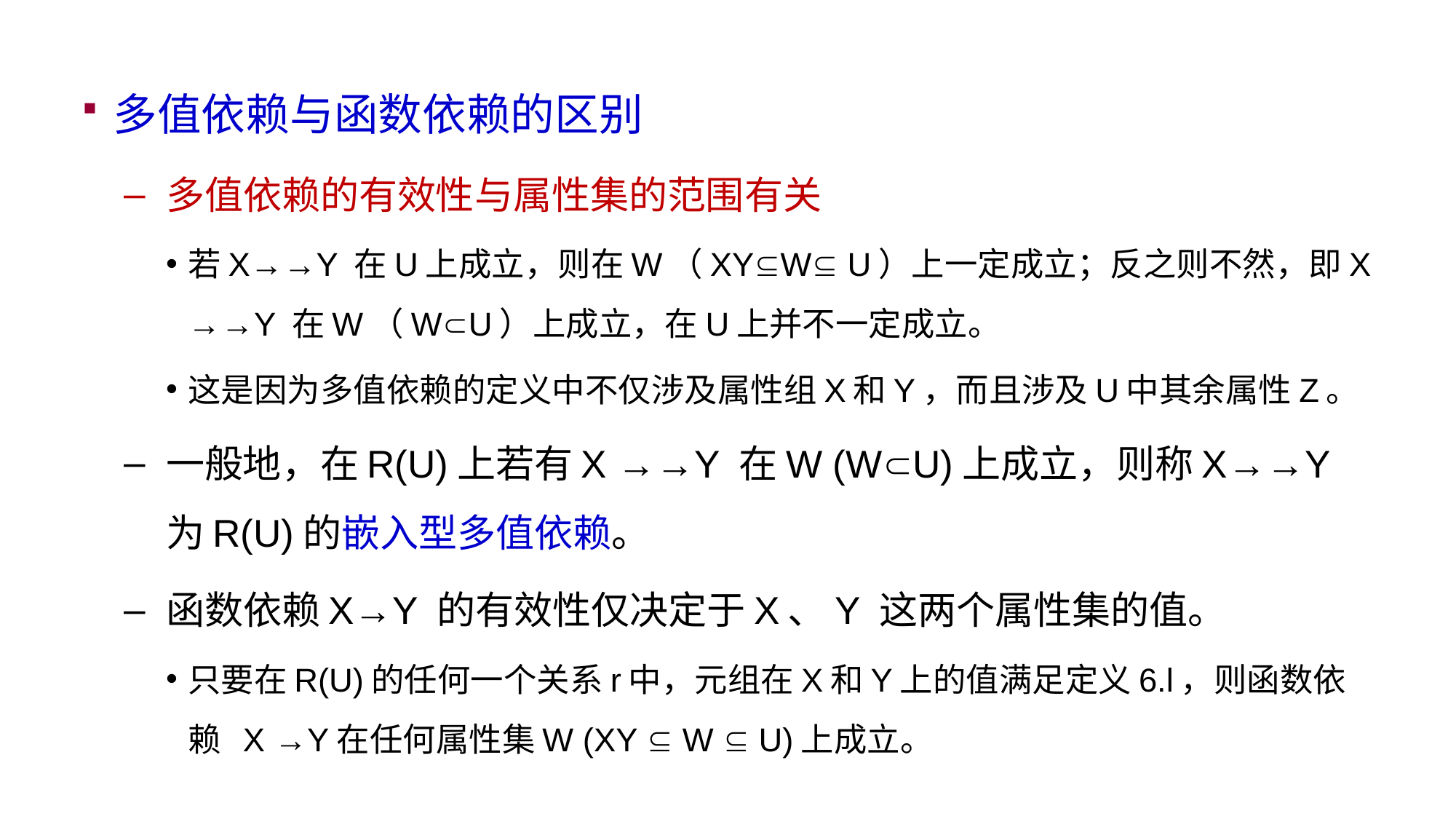

多值依赖与函数依赖的区别
多值依赖的有效性与属性集的范围有关
若X→→Y 在U上成立，则在W（XY⊆W⊆ U）上一定成立；反之则不然，即X →→Y 在W（W⊂U）上成立，在U上并不一定成立。
这是因为多值依赖的定义中不仅涉及属性组X和Y，而且涉及U中其余属性Z。
一般地，在R(U)上若有X →→Y 在W (W⊂U)上成立，则称X→→Y 为R(U)的嵌入型多值依赖。
函数依赖X→Y 的有效性仅决定于X、Y 这两个属性集的值。
只要在R(U)的任何一个关系r中，元组在X和Y上的值满足定义6.l，则函数依赖  X →Y在任何属性集W (XY ⊆ W ⊆ U)上成立。

50